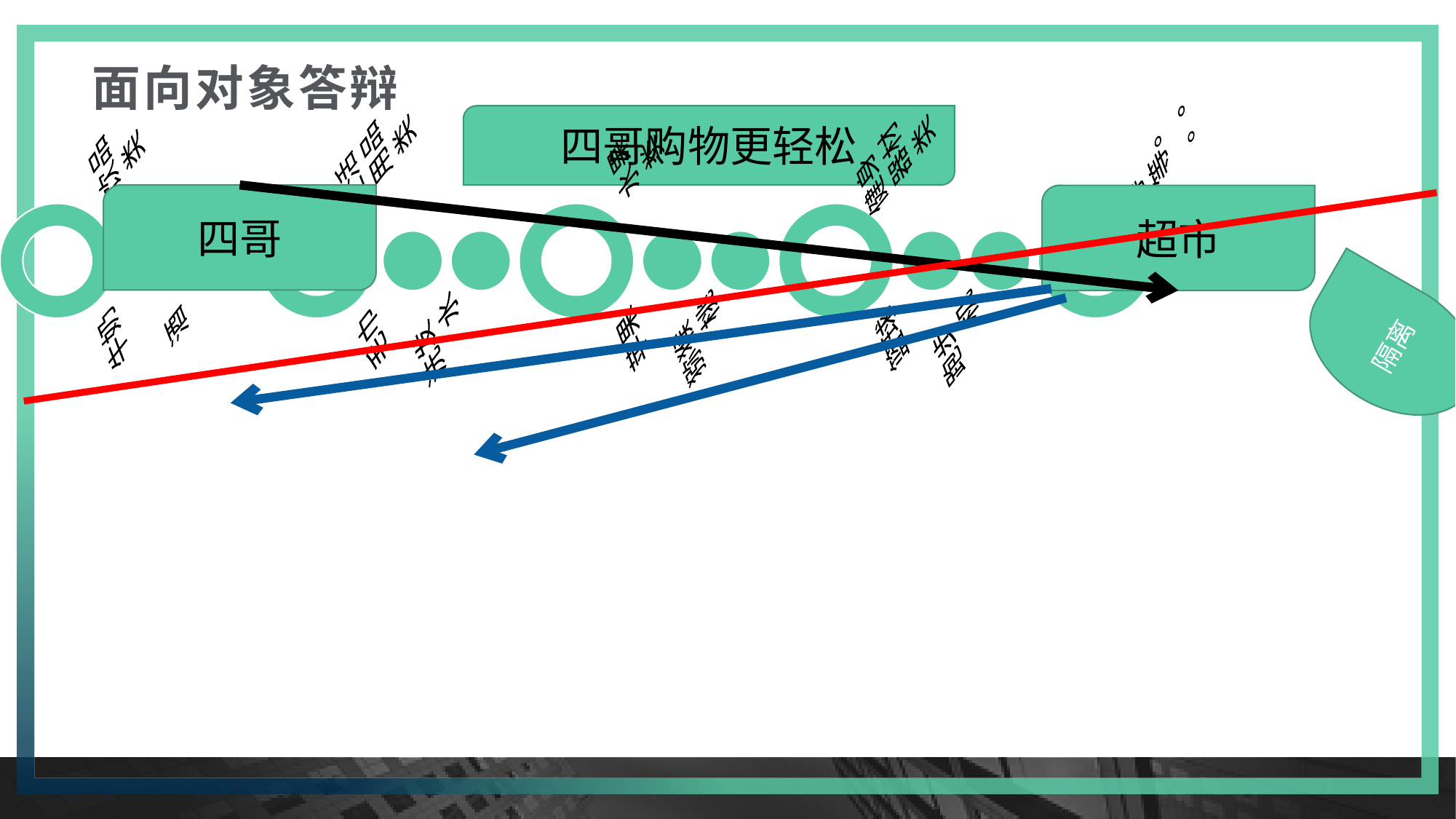

# 面向对象答辩
四哥购物更轻松
四哥
超市
隔离
饮品类
牛奶

酒

生活用品类
毛巾

洗发水

水果类
苹果

猕猴桃

健身器材类
篮球

跑步机

等等。。。